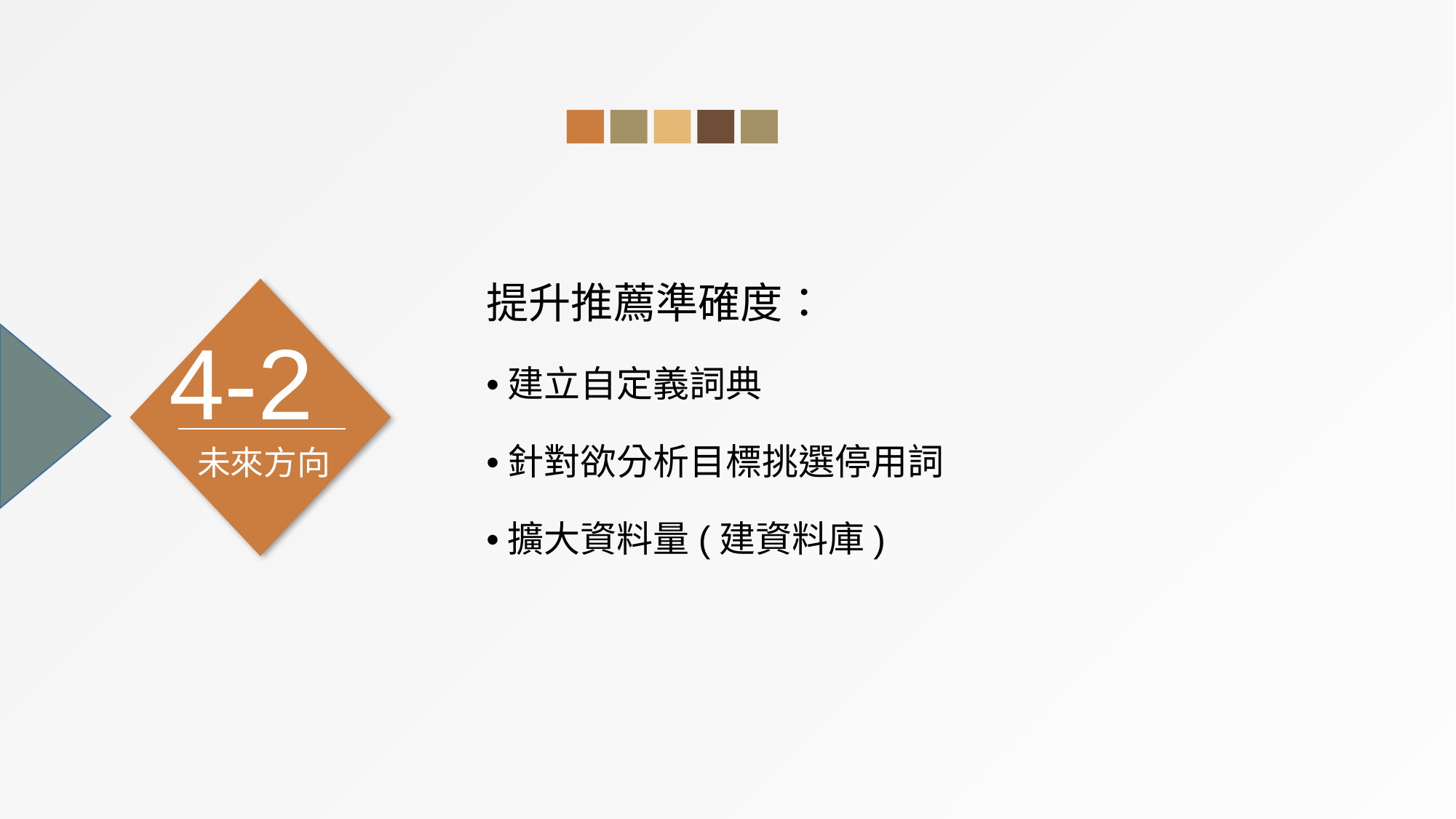

提升推薦準確度：
•建立自定義詞典
•針對欲分析目標挑選停用詞
•擴大資料量(建資料庫)

4-2

未來方向